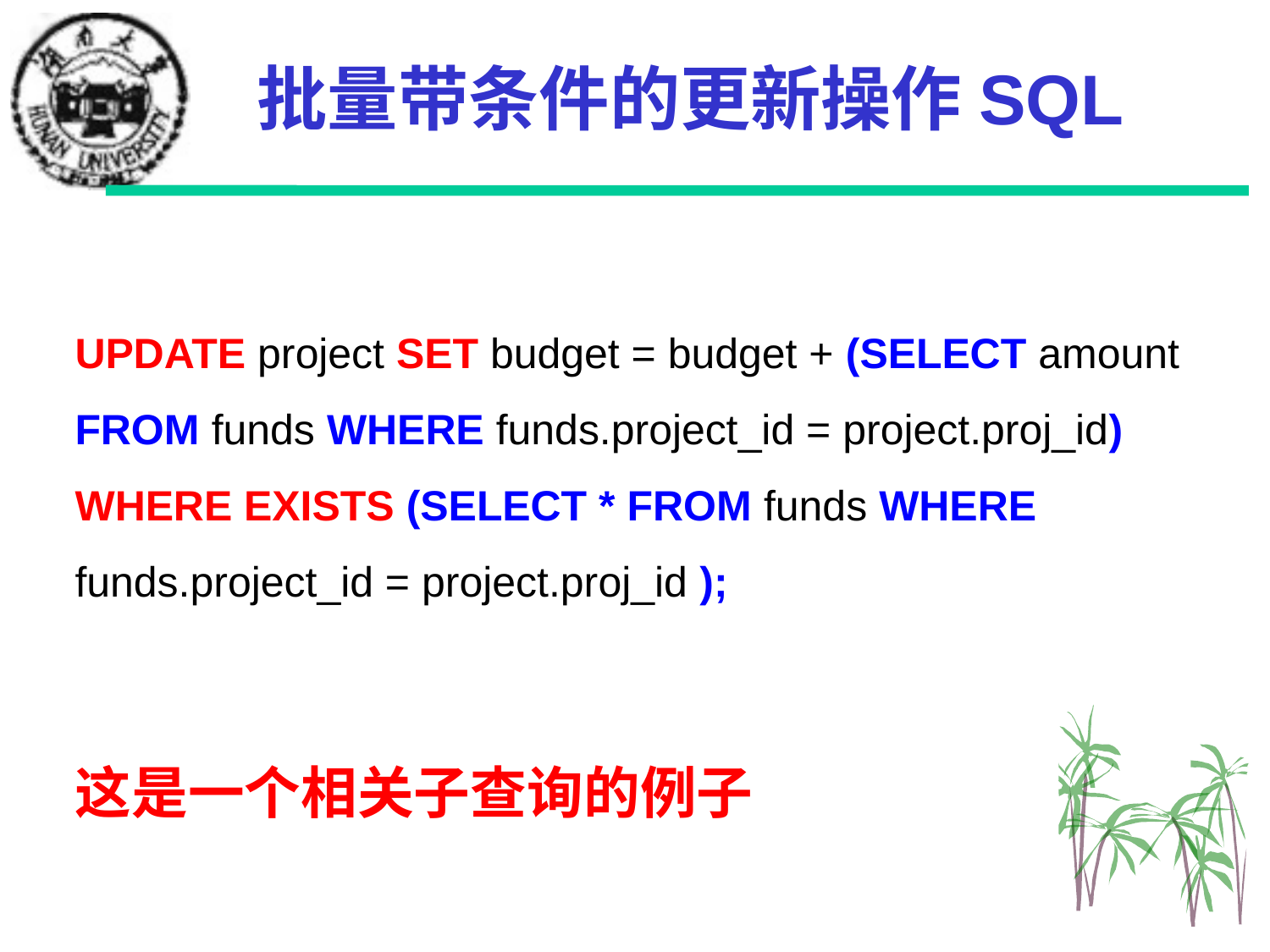

批量带条件的更新操作SQL
UPDATE project SET budget = budget + (SELECT amount FROM funds WHERE funds.project_id = project.proj_id) WHERE EXISTS (SELECT * FROM funds WHERE funds.project_id = project.proj_id );

这是一个相关子查询的例子